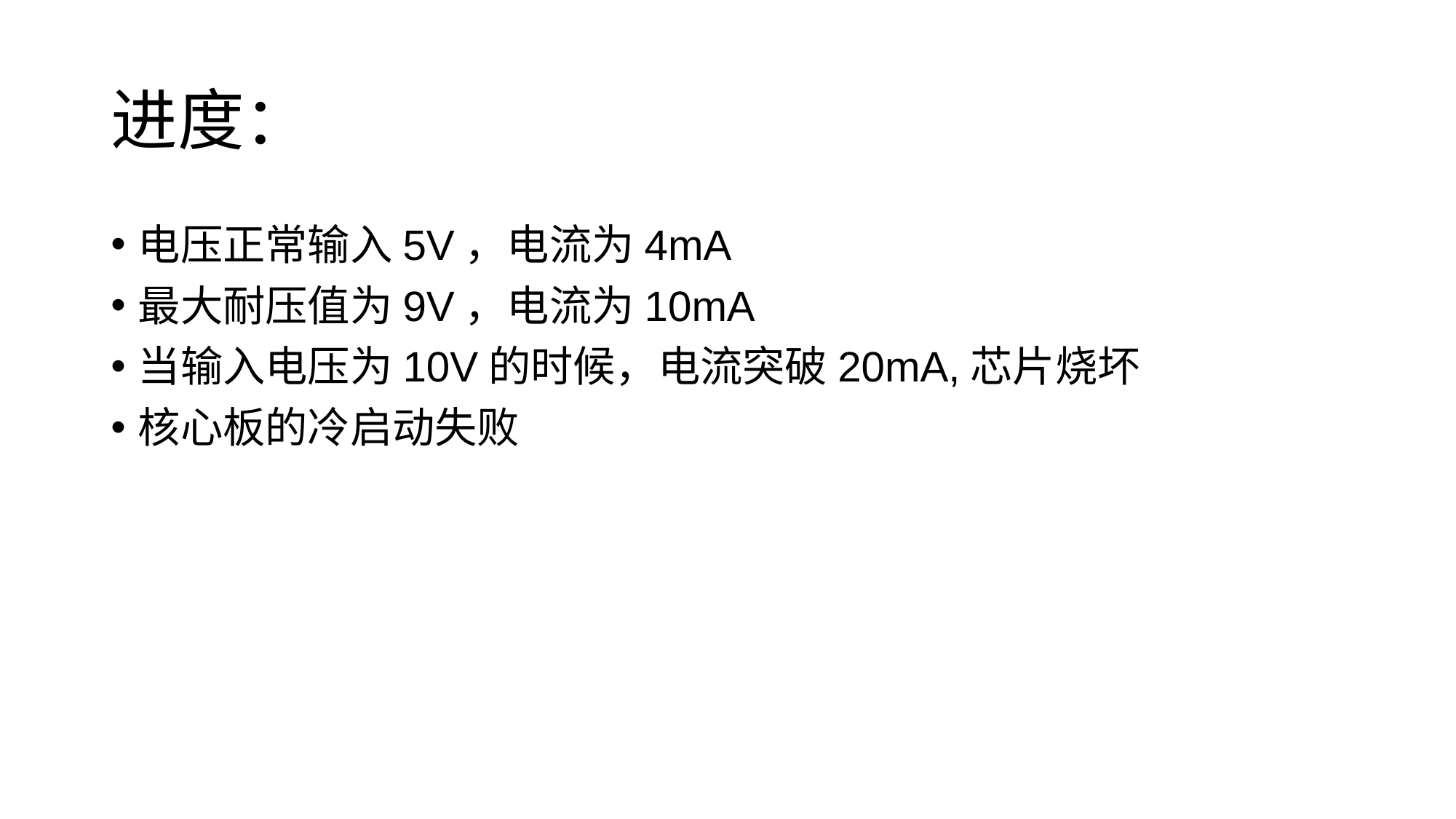

# 进度：
电压正常输入5V，电流为4mA
最大耐压值为9V，电流为10mA
当输入电压为10V的时候，电流突破20mA,芯片烧坏
核心板的冷启动失败